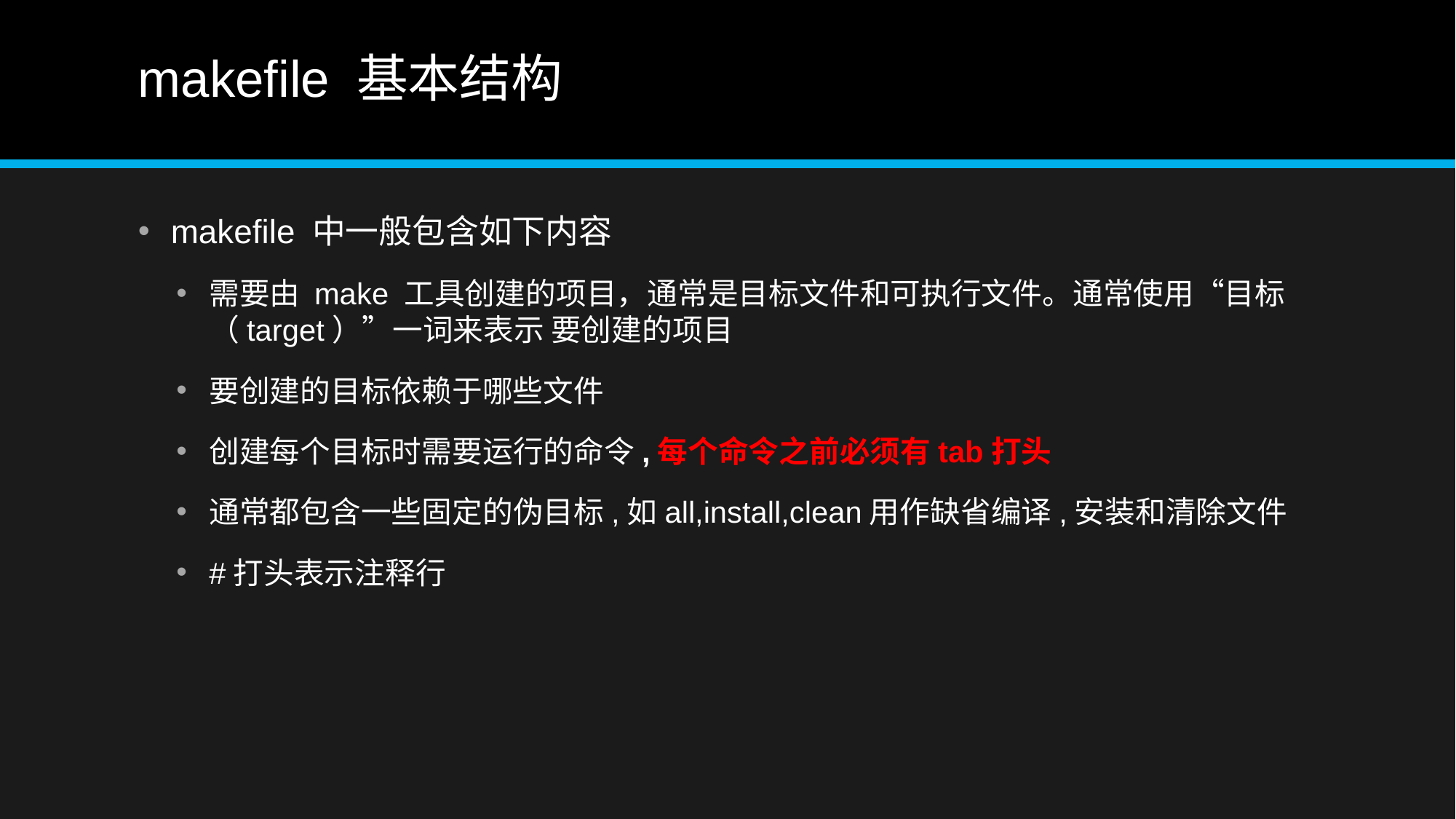

# makefile 基本结构
makefile 中一般包含如下内容
需要由 make 工具创建的项目，通常是目标文件和可执行文件。通常使用“目标（target）”一词来表示 要创建的项目
要创建的目标依赖于哪些文件
创建每个目标时需要运行的命令,每个命令之前必须有tab打头
通常都包含一些固定的伪目标,如all,install,clean用作缺省编译,安装和清除文件
#打头表示注释行